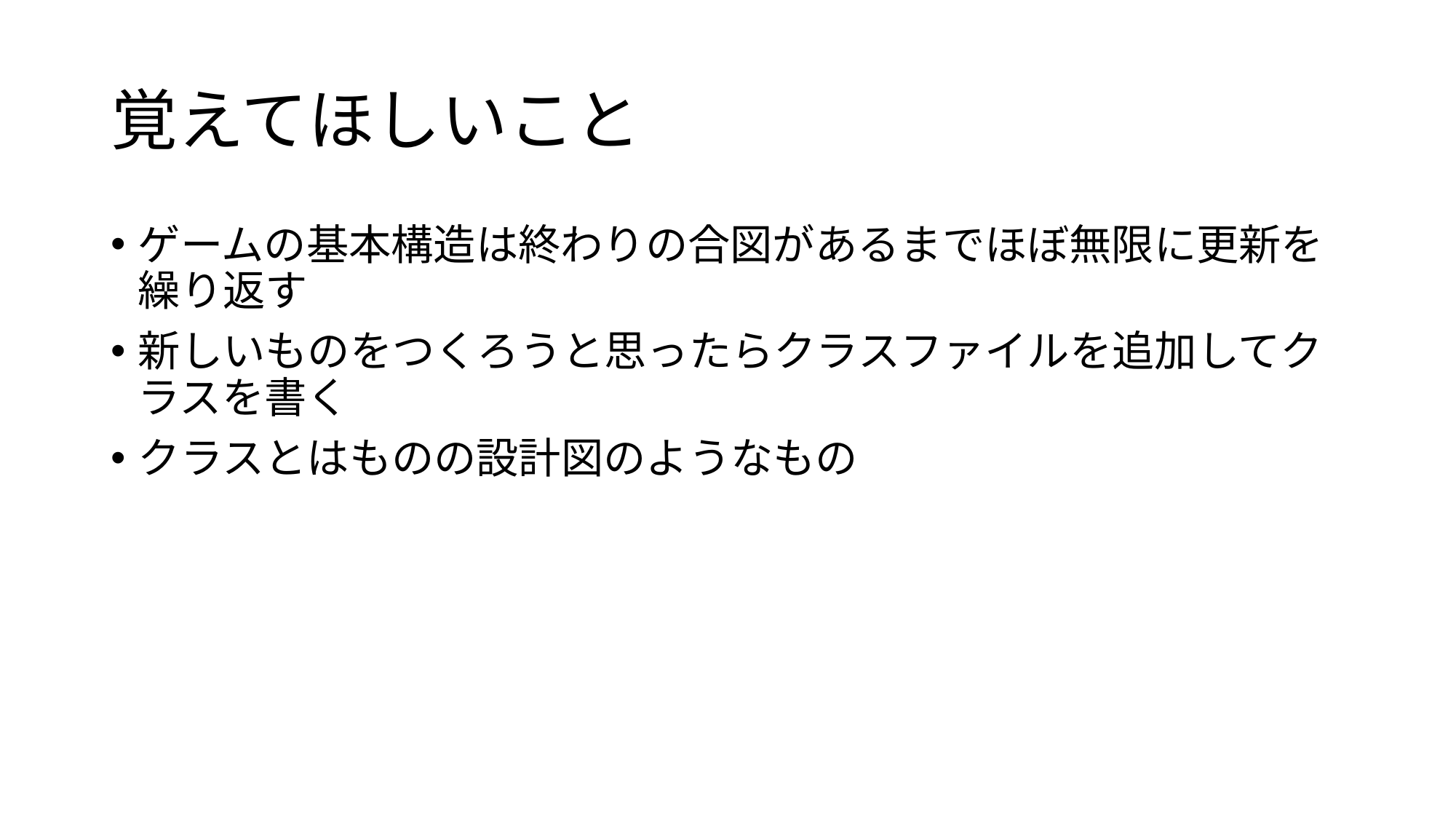

# 覚えてほしいこと
ゲームの基本構造は終わりの合図があるまでほぼ無限に更新を繰り返す
新しいものをつくろうと思ったらクラスファイルを追加してクラスを書く
クラスとはものの設計図のようなもの